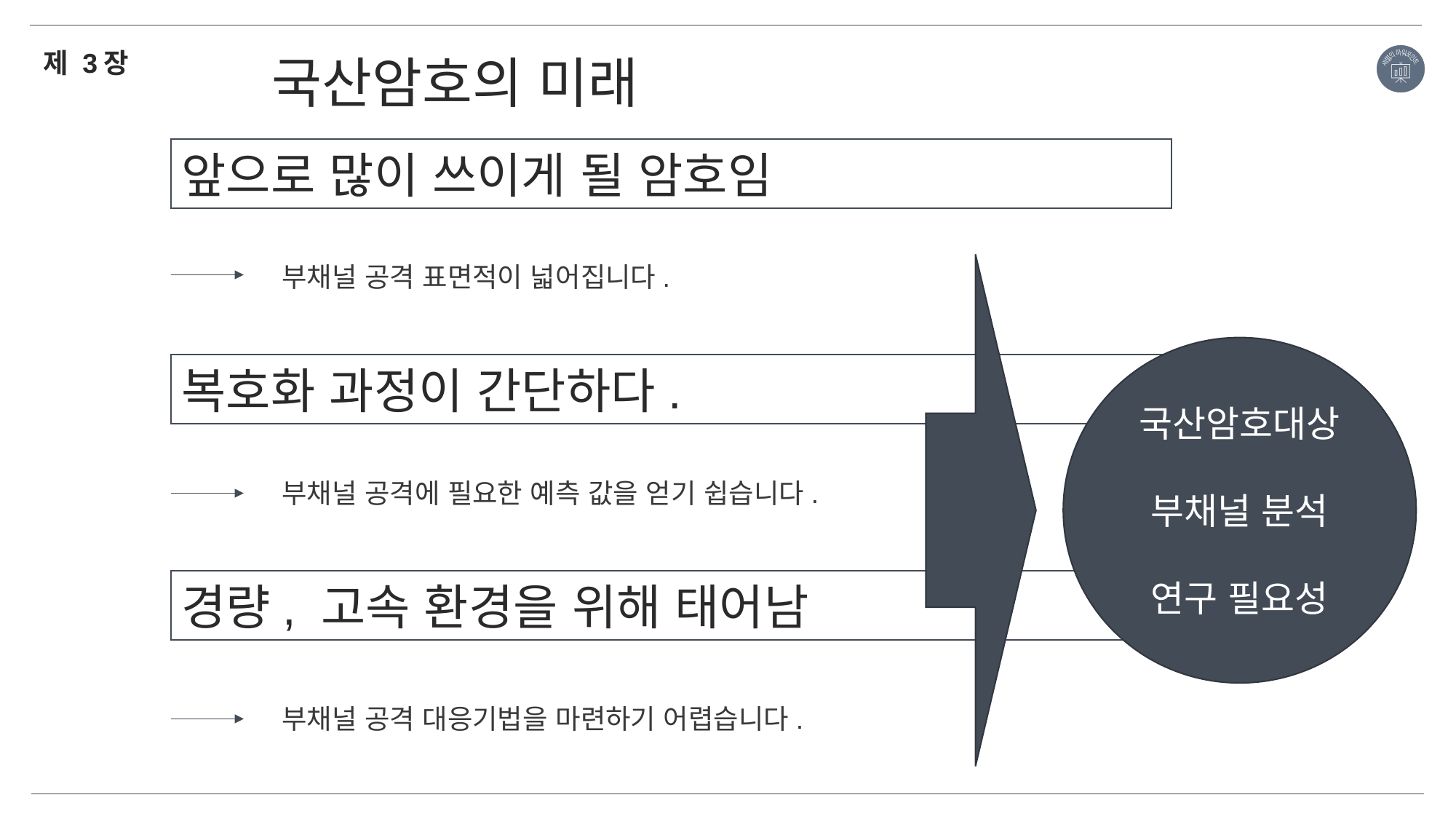

제 3장
국산암호의 미래
앞으로 많이 쓰이게 될 암호임
부채널 공격 표면적이 넓어집니다.

국산암호대상

부채널 분석

연구 필요성
복호화 과정이 간단하다.
부채널 공격에 필요한 예측 값을 얻기 쉽습니다.
경량, 고속 환경을 위해 태어남
부채널 공격 대응기법을 마련하기 어렵습니다.